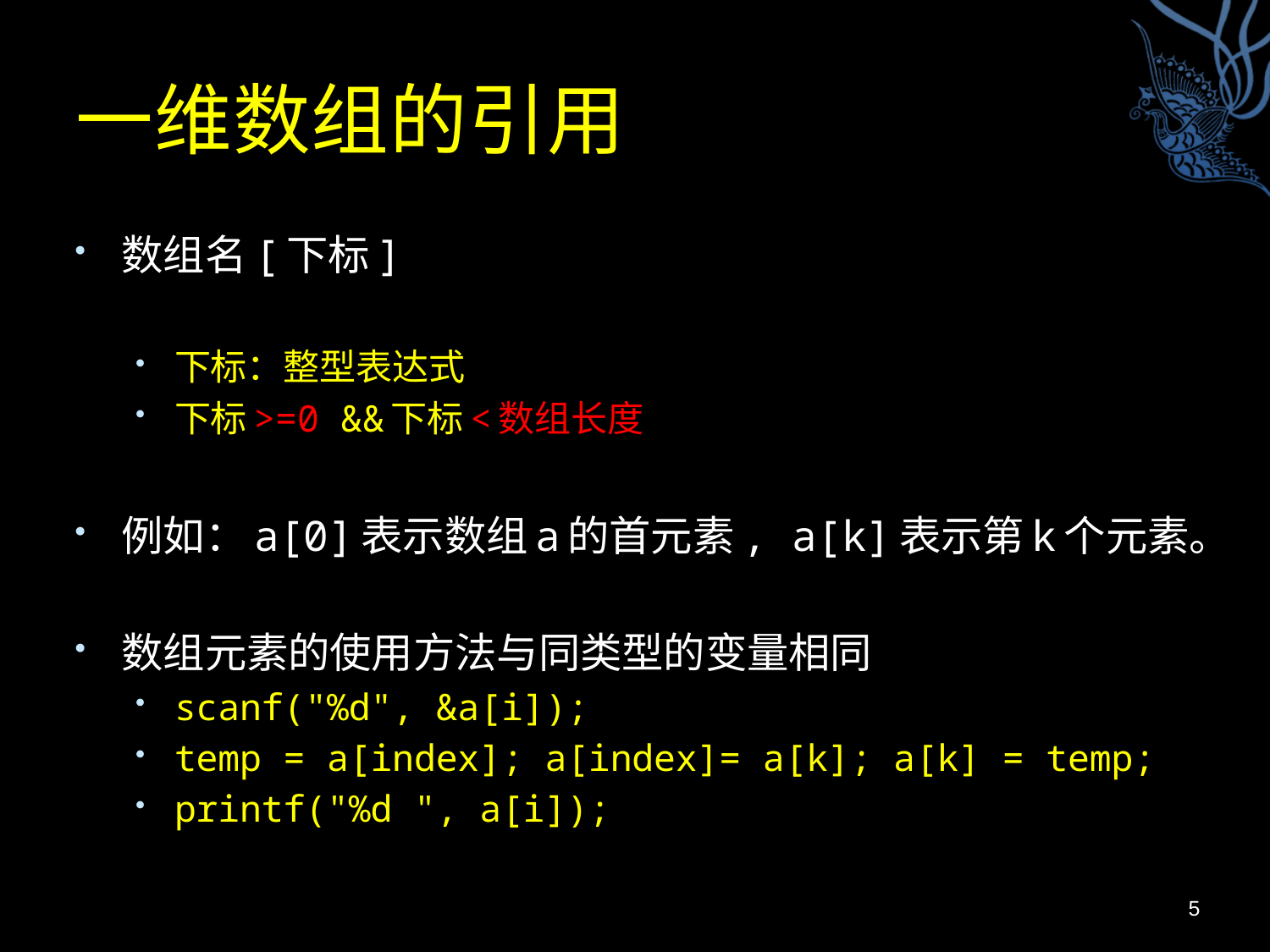

# 一维数组的引用
数组名[下标]

下标：整型表达式
下标>=0 &&下标<数组长度

例如：a[0]表示数组a的首元素, a[k]表示第k个元素。

数组元素的使用方法与同类型的变量相同
scanf("%d", &a[i]);
temp = a[index]; a[index]= a[k]; a[k] = temp;
printf("%d ", a[i]);
5